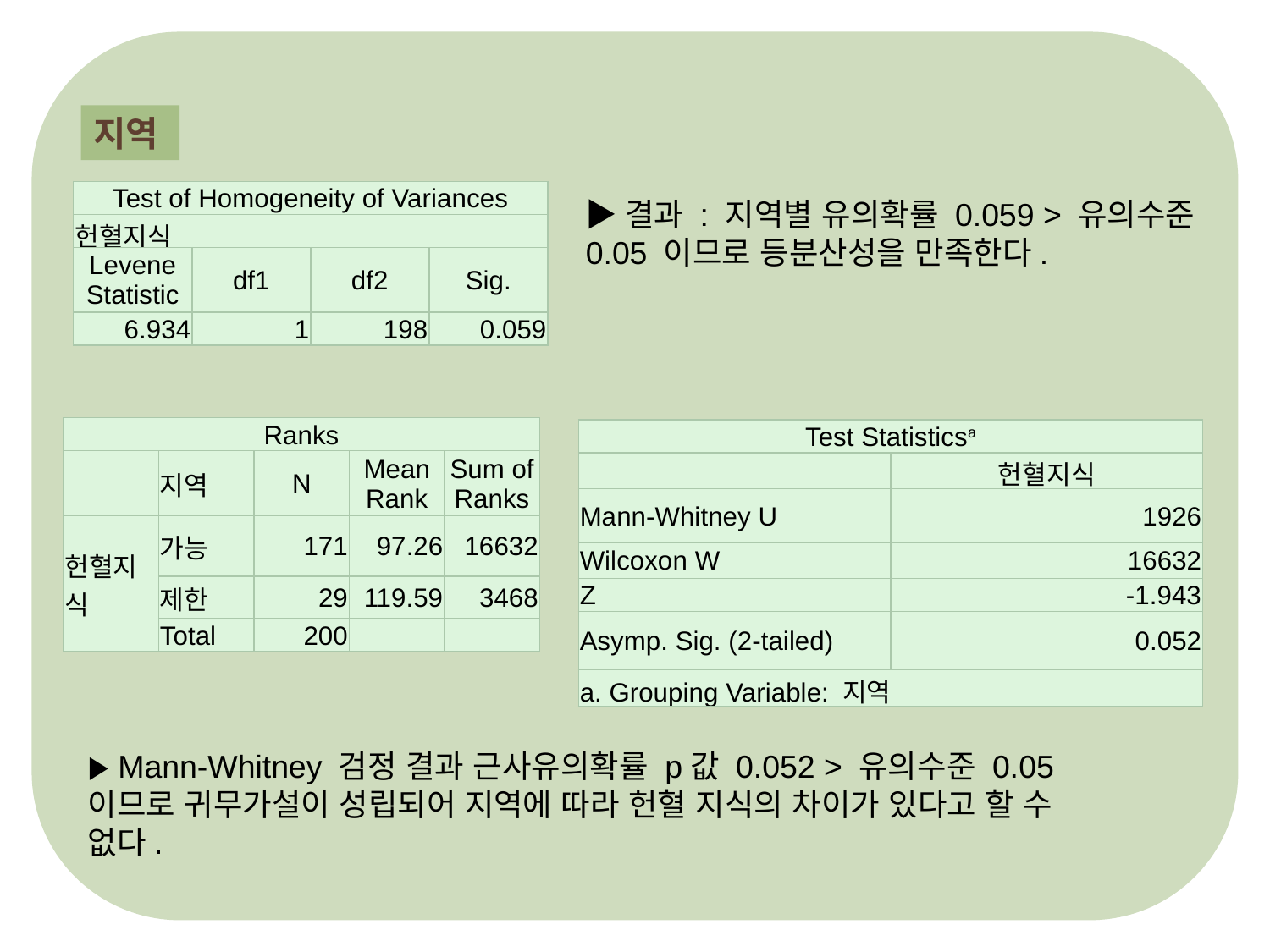

지역
| Test of Homogeneity of Variances |  |  |  |
| --- | --- | --- | --- |
| 헌혈지식 |  |  |  |
| Levene Statistic | df1 | df2 | Sig. |
| 6.934 | 1 | 198 | 0.059 |
▶결과 : 지역별 유의확률 0.059 > 유의수준 0.05 이므로 등분산성을 만족한다.

| Ranks |  |  |  |  |
| --- | --- | --- | --- | --- |
|  | 지역 | N | Mean Rank | Sum of Ranks |
| 헌혈지식 | 가능 | 171 | 97.26 | 16632 |
|  | 제한 | 29 | 119.59 | 3468 |
|  | Total | 200 |  |  |

| Test Statisticsa |  |
| --- | --- |
|  | 헌혈지식 |
| Mann-Whitney U | 1926 |
| Wilcoxon W | 16632 |
| Z | -1.943 |
| Asymp. Sig. (2-tailed) | 0.052 |
| a. Grouping Variable: 지역 |  |

▶ Mann-Whitney 검정 결과 근사유의확률 p값 0.052 > 유의수준 0.05 이므로 귀무가설이 성립되어 지역에 따라 헌혈 지식의 차이가 있다고 할 수 없다.